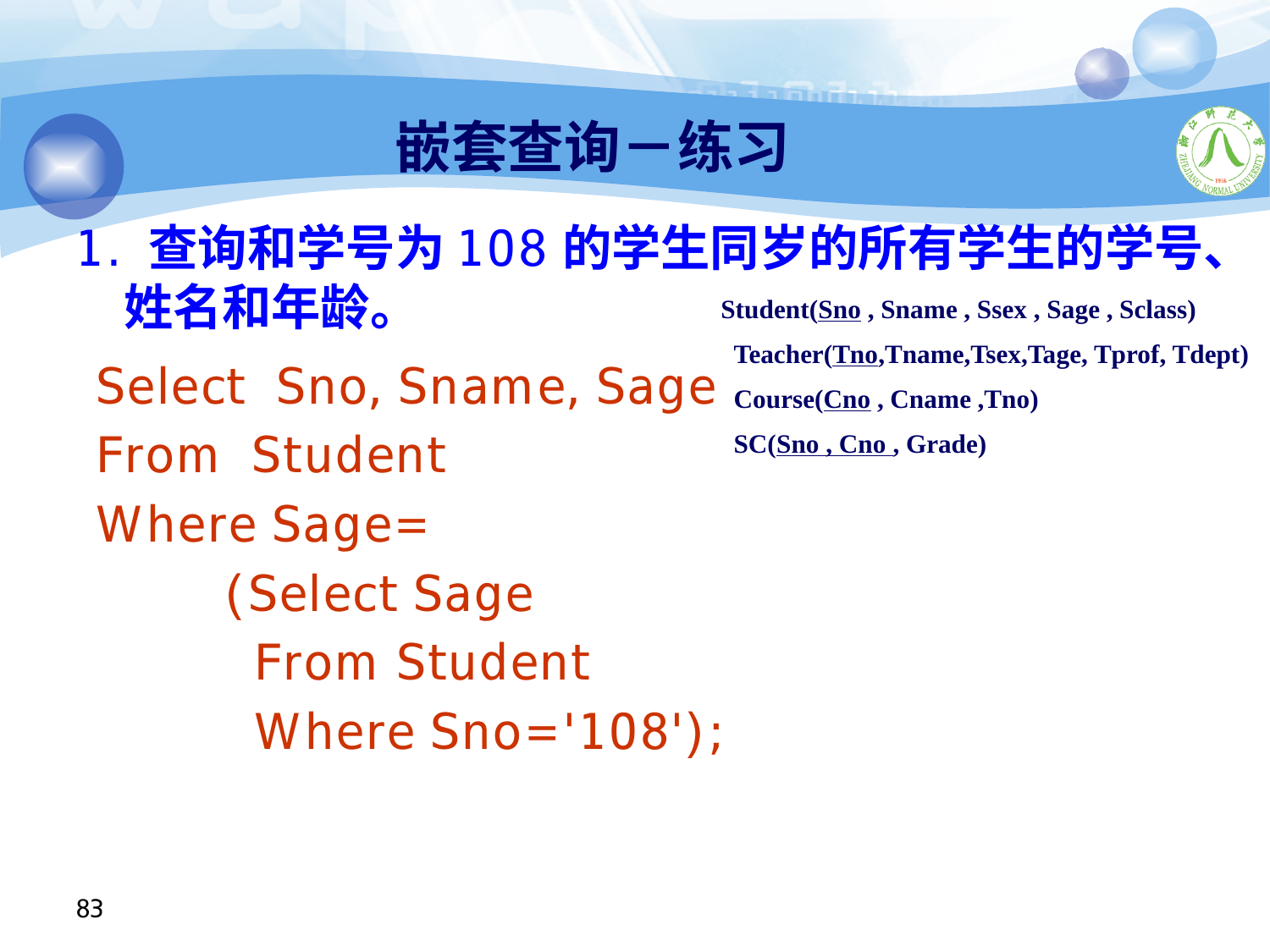

# 嵌套查询－练习
1. 查询和学号为108的学生同岁的所有学生的学号、姓名和年龄。
Student(Sno , Sname , Ssex , Sage , Sclass)
  Teacher(Tno,Tname,Tsex,Tage, Tprof, Tdept)
  Course(Cno , Cname ,Tno)
  SC(Sno , Cno , Grade)
Select  Sno, Sname, Sage
From  Student
Where Sage=
         (Select Sage
           From Student
           Where Sno='108');
83